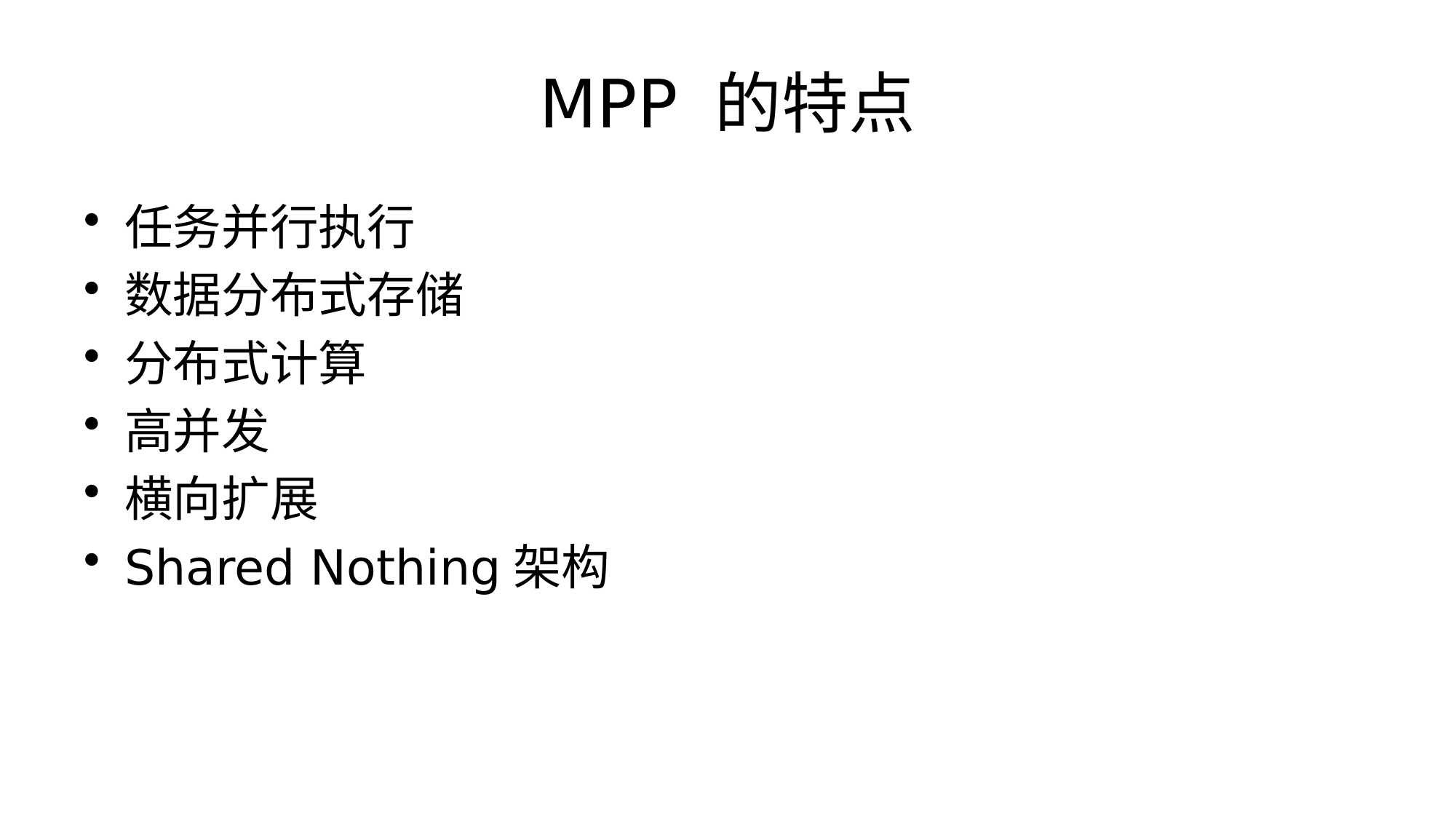

# MPP 的特点
任务并⾏执⾏
数据分布式存储
分布式计算
⾼并发
横向扩展
Shared Nothing架构
49